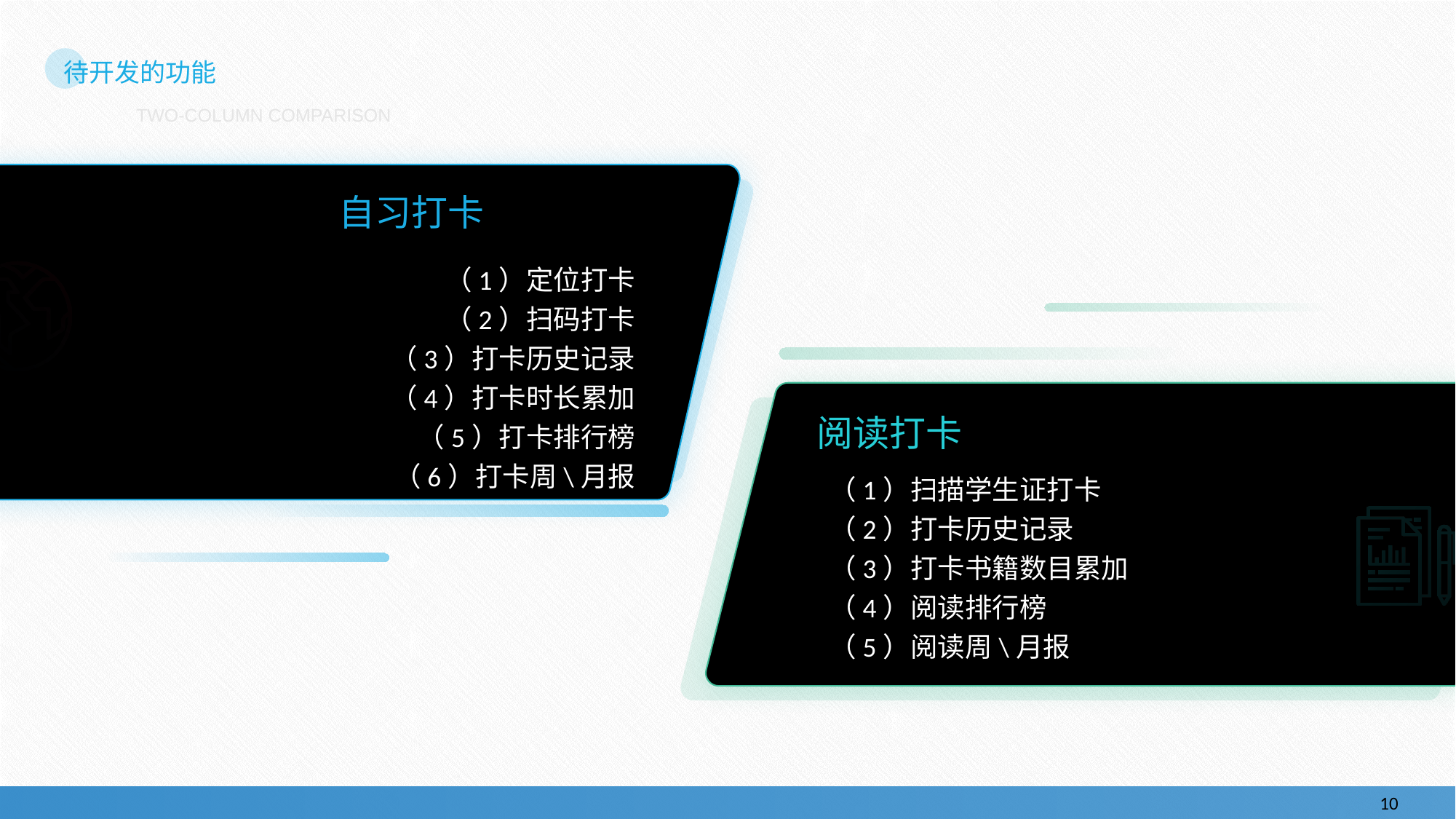

# 待开发的功能
TWO-COLUMN COMPARISON

自习打卡
（1）定位打卡
（2）扫码打卡
（3）打卡历史记录
（4）打卡时长累加
（5）打卡排行榜
（6）打卡周\月报

阅读打卡
（1）扫描学生证打卡
（2）打卡历史记录
（3）打卡书籍数目累加
（4）阅读排行榜
（5）阅读周\月报